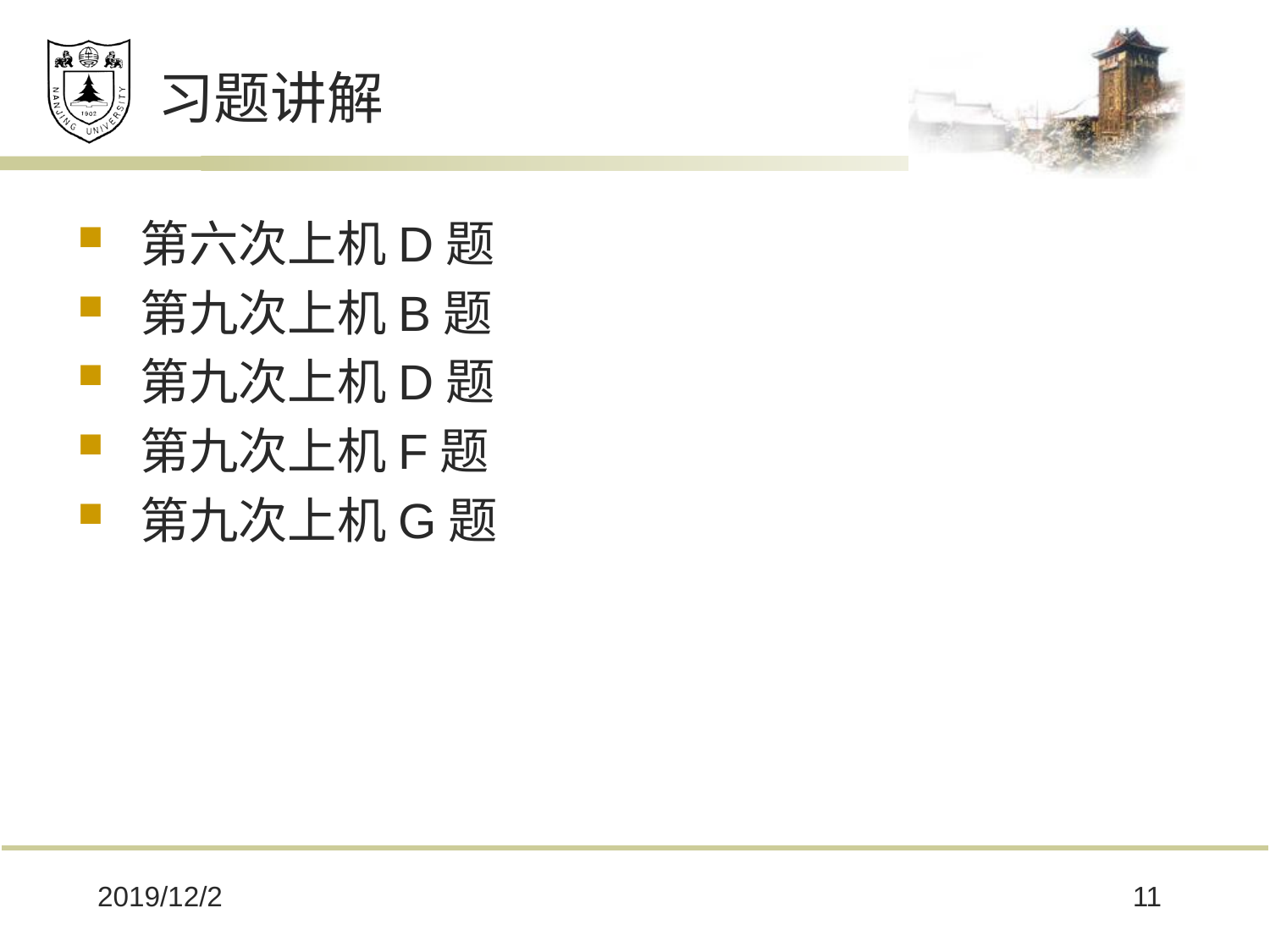

# 习题讲解
第六次上机D题
第九次上机B题
第九次上机D题
第九次上机F题
第九次上机G题

2019/12/2
11